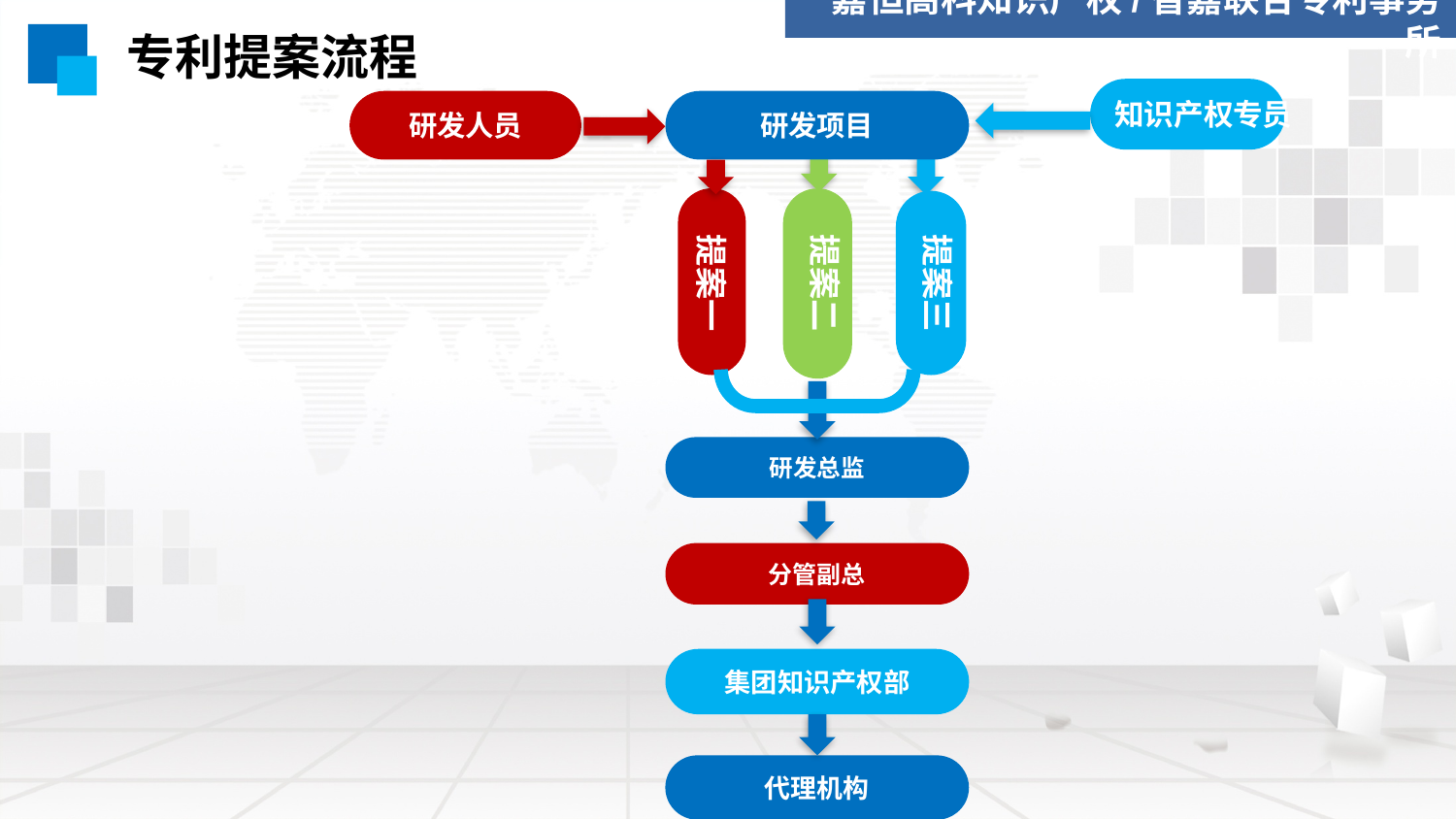

嘉恒高科知识产权/智嘉联合专利事务所
专利提案流程
知识产权专员
研发人员
研发项目

提案一
提案二
提案三

研发总监

分管副总

集团知识产权部

代理机构